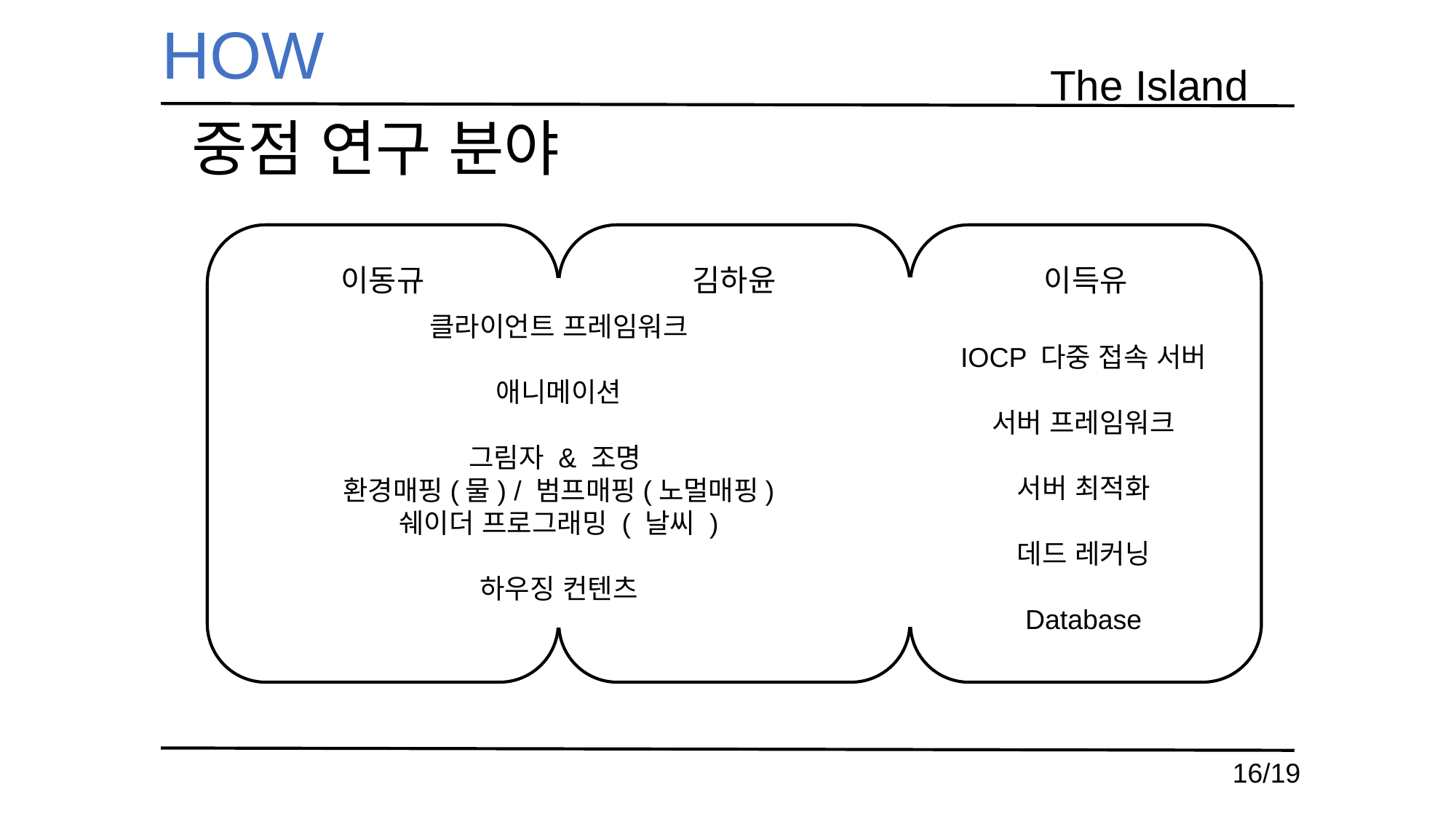

HOW
The Island
중점 연구 분야

이동규
김하윤
이득유

클라이언트 프레임워크

애니메이션

그림자 & 조명
환경매핑(물) / 범프매핑(노멀매핑)
쉐이더 프로그래밍 ( 날씨 )

하우징 컨텐츠
IOCP 다중 접속 서버

서버 프레임워크

서버 최적화

데드 레커닝

Database
16/19